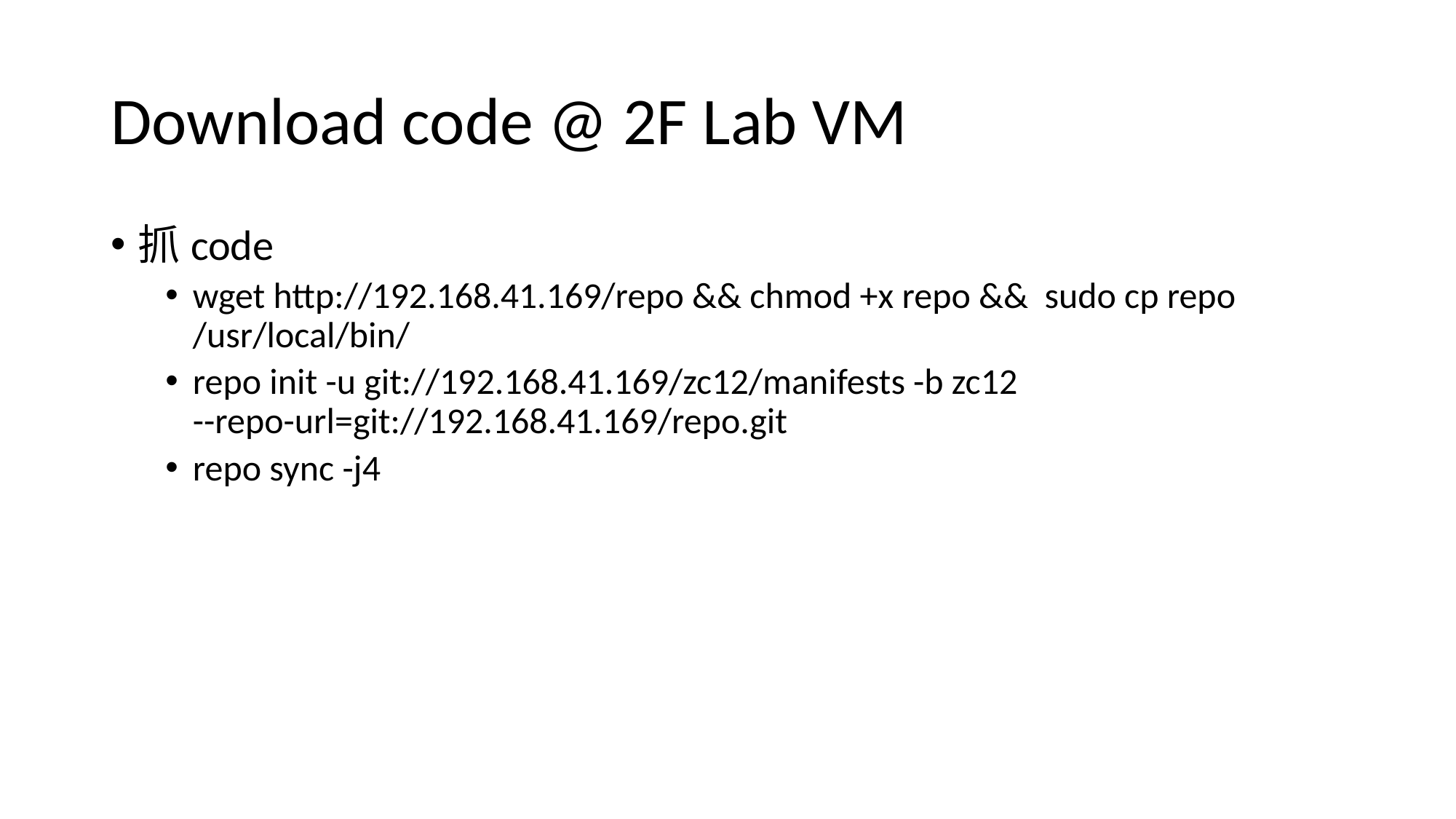

# Download code @ 2F Lab VM
抓code
wget http://192.168.41.169/repo && chmod +x repo &&  sudo cp repo /usr/local/bin/
repo init -u git://192.168.41.169/zc12/manifests -b zc12 --repo-url=git://192.168.41.169/repo.git
repo sync -j4